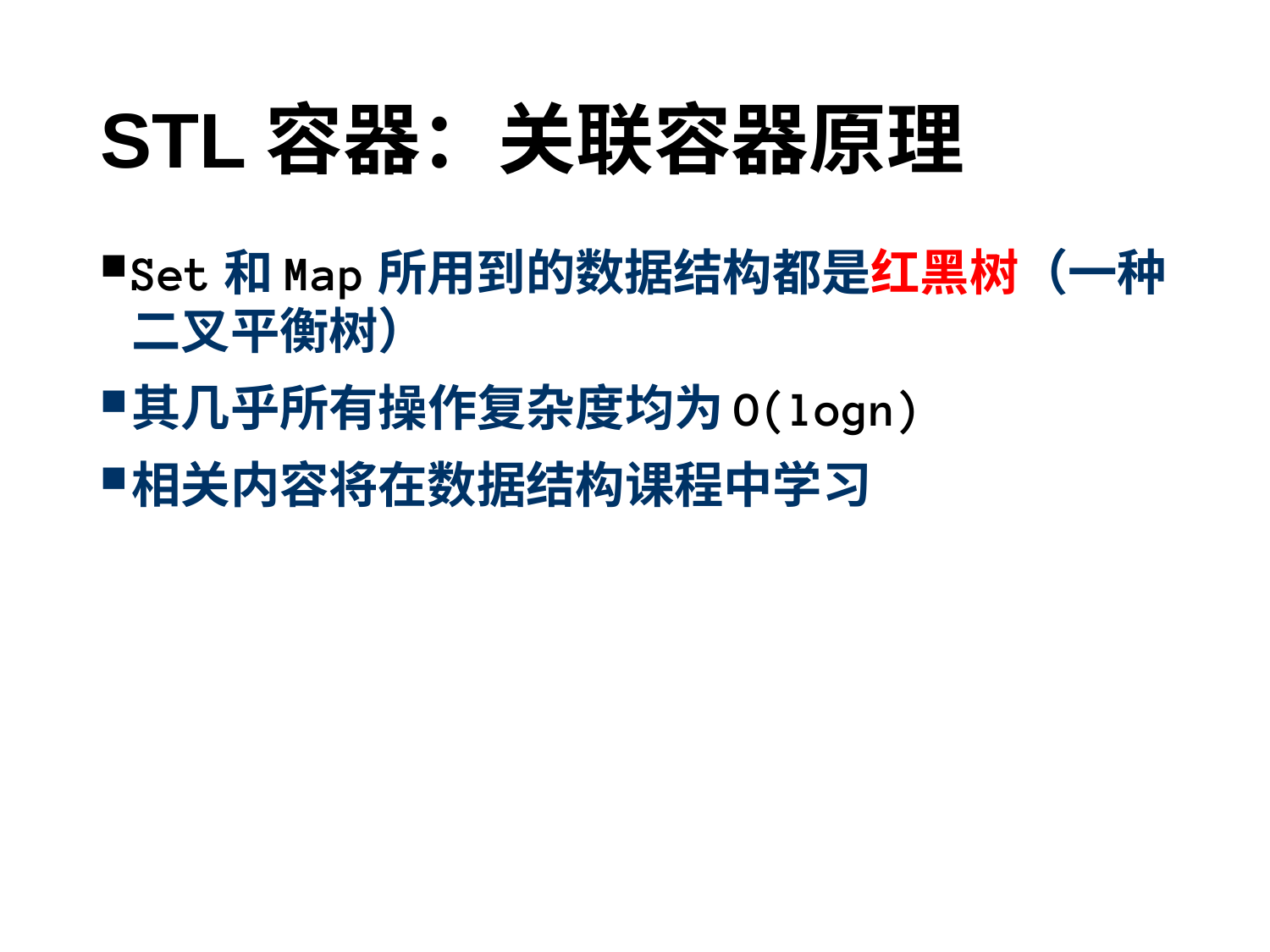

# STL容器：关联容器原理
Set和Map所用到的数据结构都是红黑树（一种二叉平衡树）
其几乎所有操作复杂度均为O(logn)
相关内容将在数据结构课程中学习
54